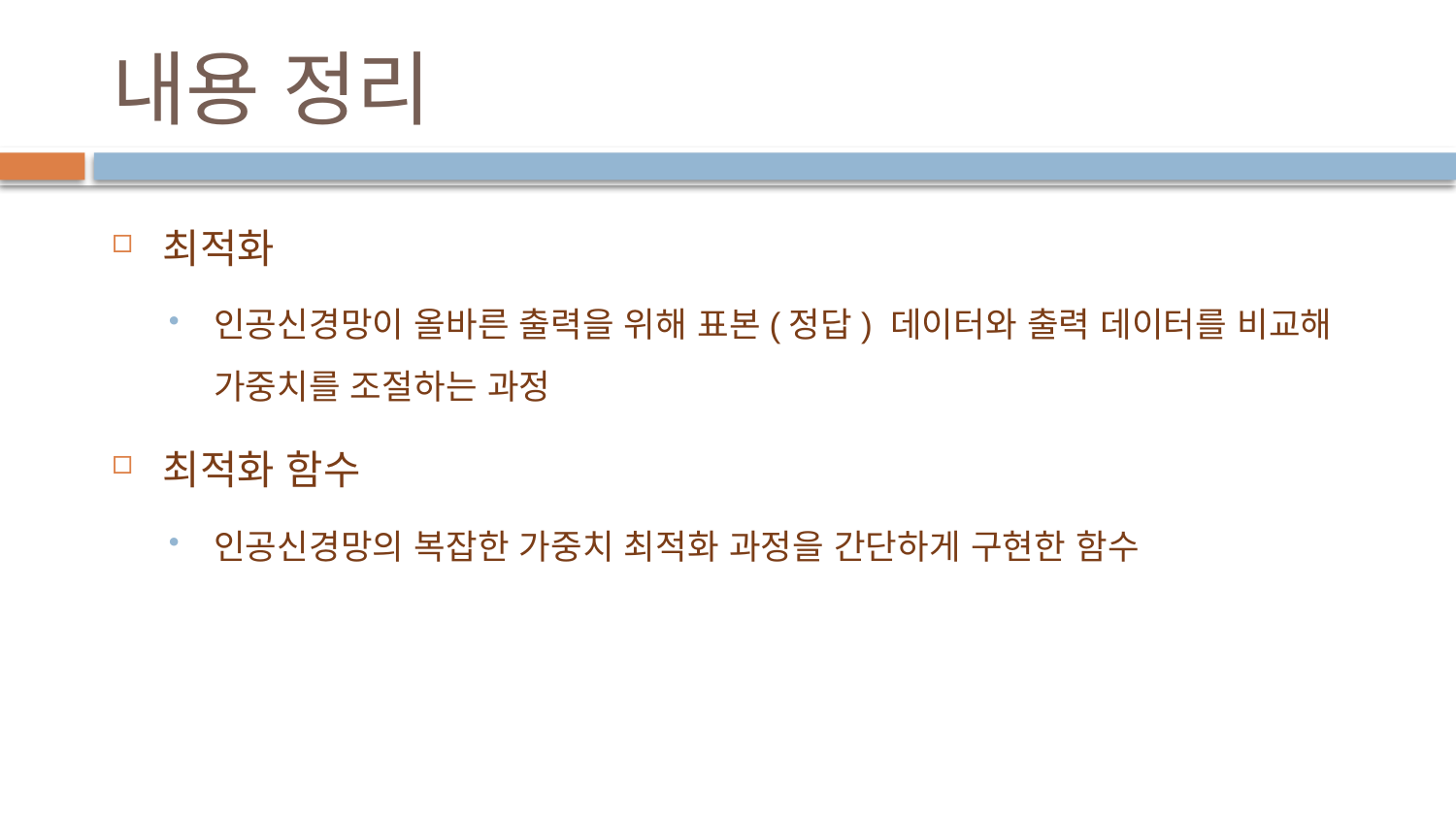

# 내용 정리
최적화
인공신경망이 올바른 출력을 위해 표본(정답) 데이터와 출력 데이터를 비교해 가중치를 조절하는 과정
최적화 함수
인공신경망의 복잡한 가중치 최적화 과정을 간단하게 구현한 함수